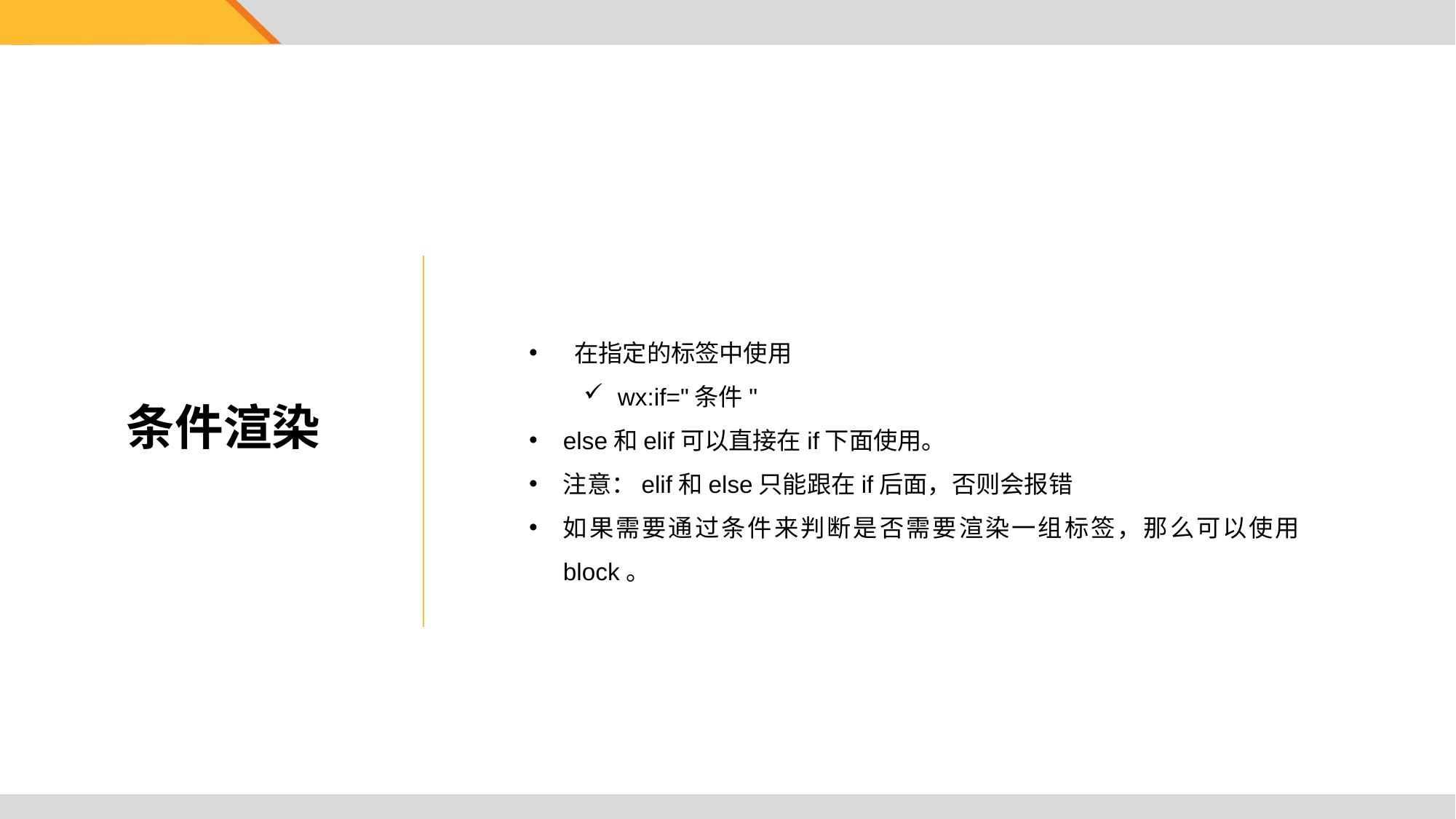

在指定的标签中使用
wx:if="条件"
else和elif可以直接在if下面使用。
注意：elif和else只能跟在if后面，否则会报错
如果需要通过条件来判断是否需要渲染一组标签，那么可以使用block。
条件渲染